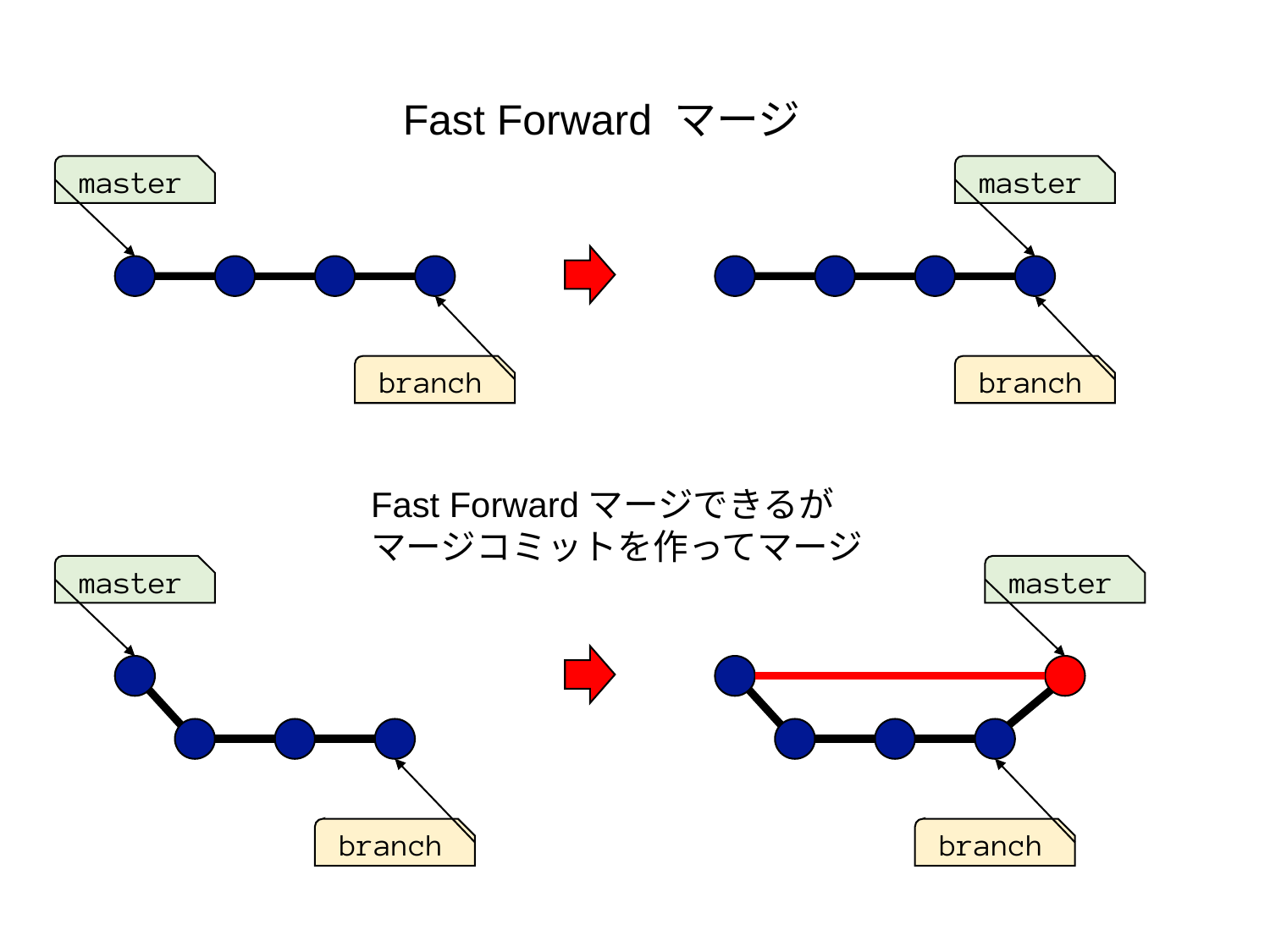

Fast Forward マージ
master
master

branch
branch
Fast Forwardマージできるが
マージコミットを作ってマージ
master
master

branch
branch